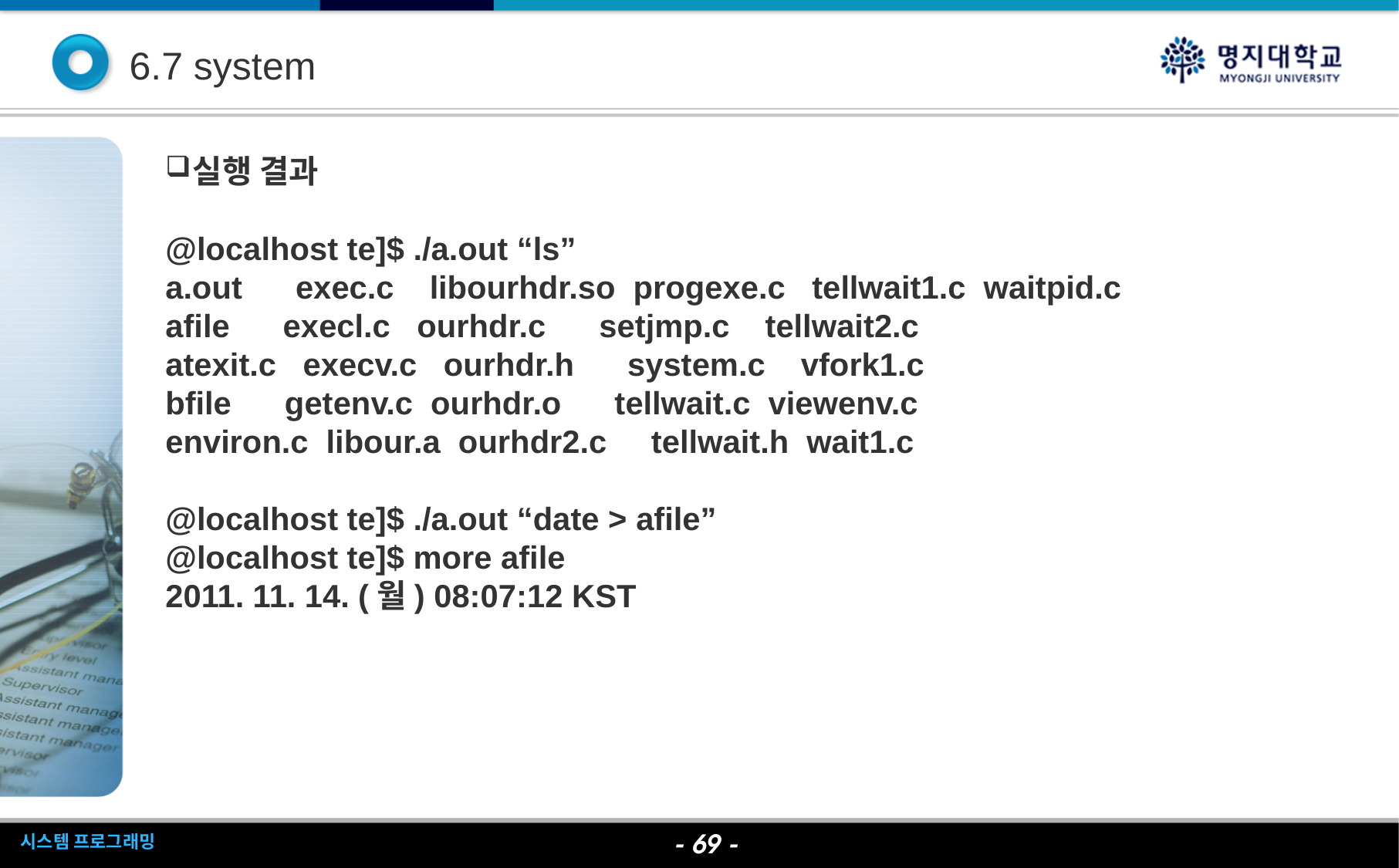

6.7 system
실행 결과

@localhost te]$ ./a.out “ls”
a.out      exec.c    libourhdr.so  progexe.c   tellwait1.c  waitpid.c
afile      execl.c   ourhdr.c      setjmp.c    tellwait2.c
atexit.c   execv.c   ourhdr.h      system.c    vfork1.c
bfile      getenv.c  ourhdr.o      tellwait.c  viewenv.c
environ.c  libour.a  ourhdr2.c     tellwait.h  wait1.c

@localhost te]$ ./a.out “date > afile”
@localhost te]$ more afile
2011. 11. 14. (월) 08:07:12 KST

- 69 -